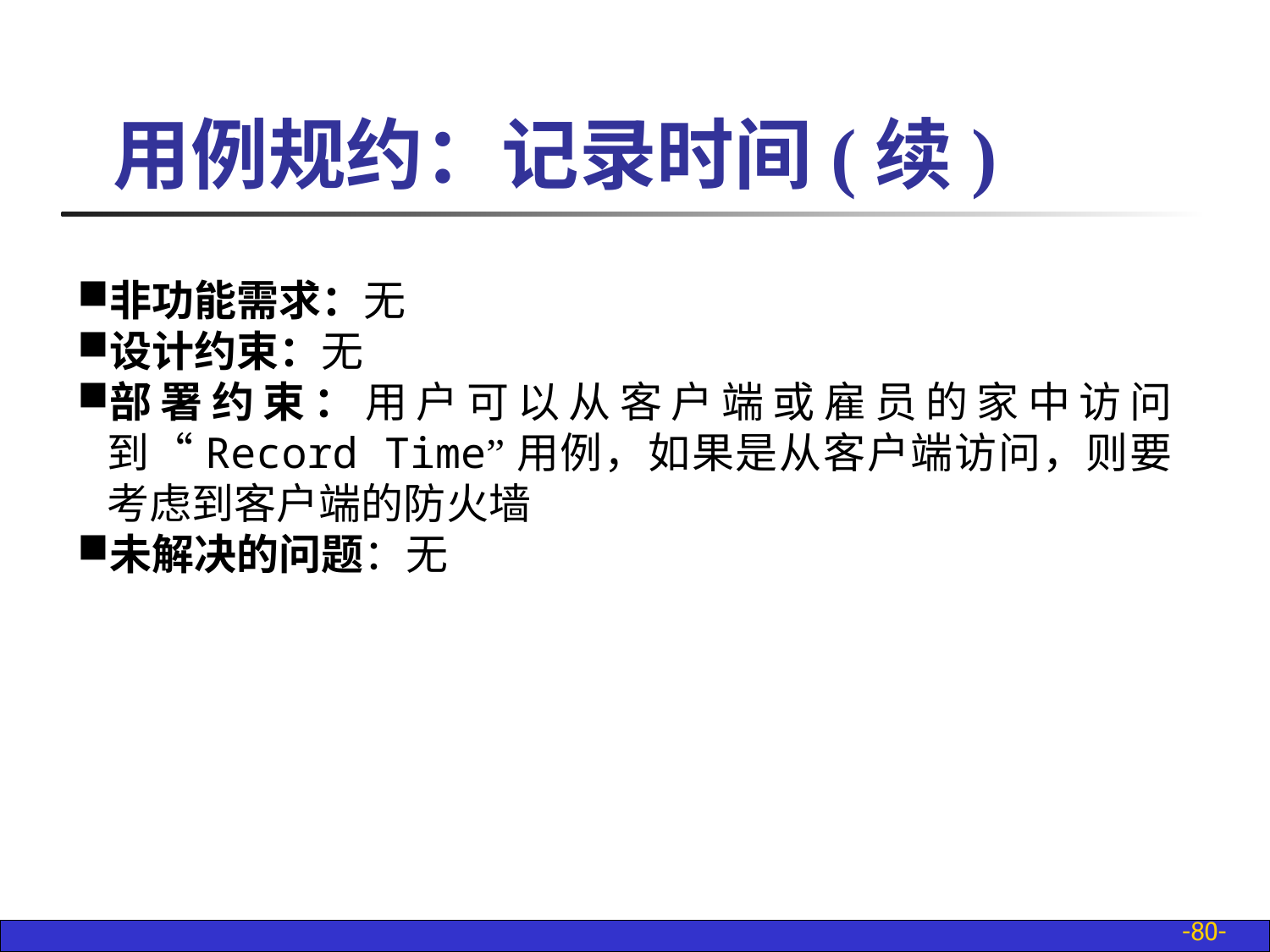

# 用例规约：记录时间(续)
非功能需求：无
设计约束：无
部署约束：用户可以从客户端或雇员的家中访问到“Record Time”用例，如果是从客户端访问，则要考虑到客户端的防火墙
未解决的问题：无
-80-